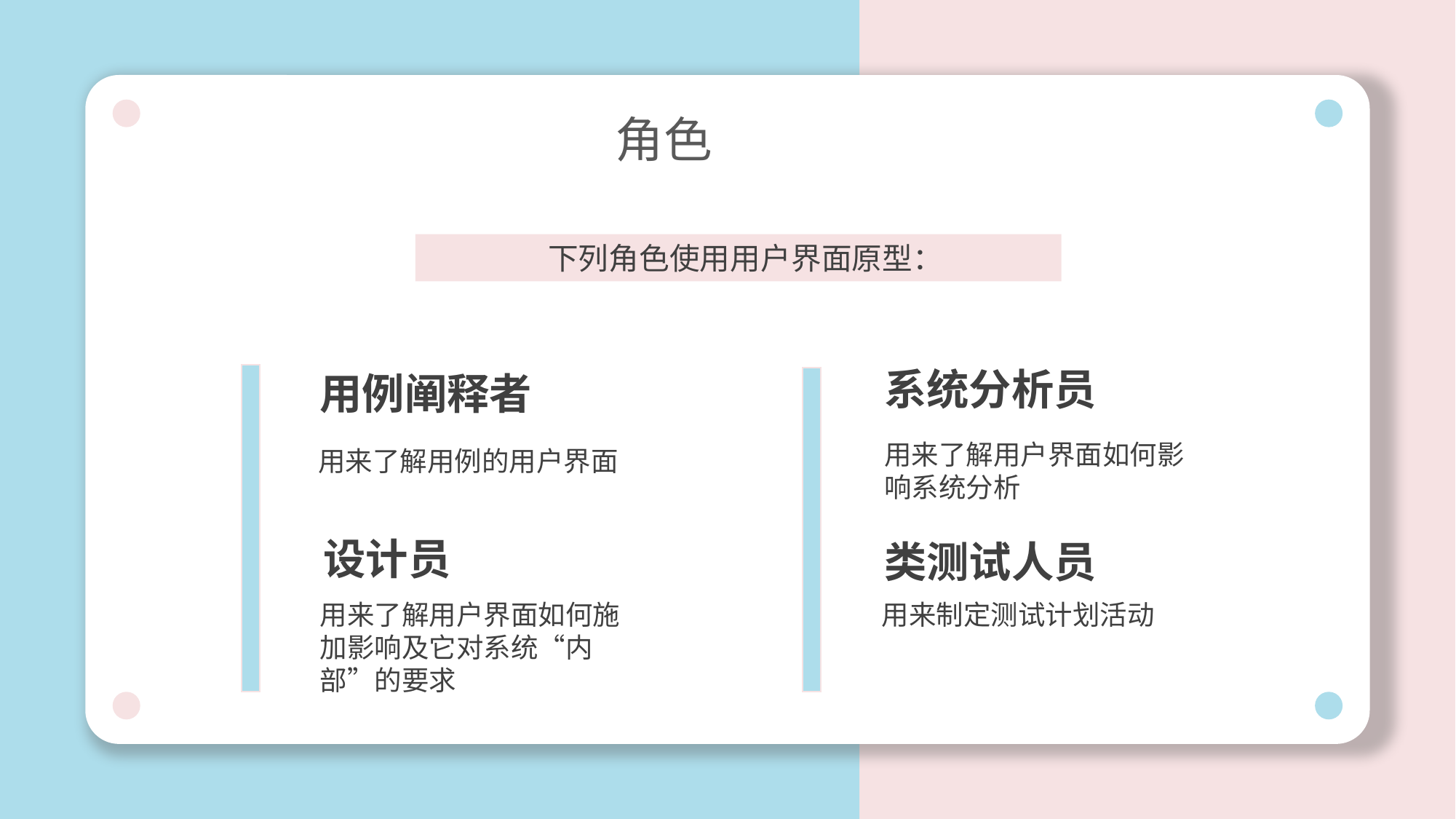

角色
 下列角色使用用户界面原型：
系统分析员
用来了解用户界面如何影响系统分析
用例阐释者
用来了解用例的用户界面

设计员
用来了解用户界面如何施加影响及它对系统“内部”的要求
类测试人员
用来制定测试计划活动